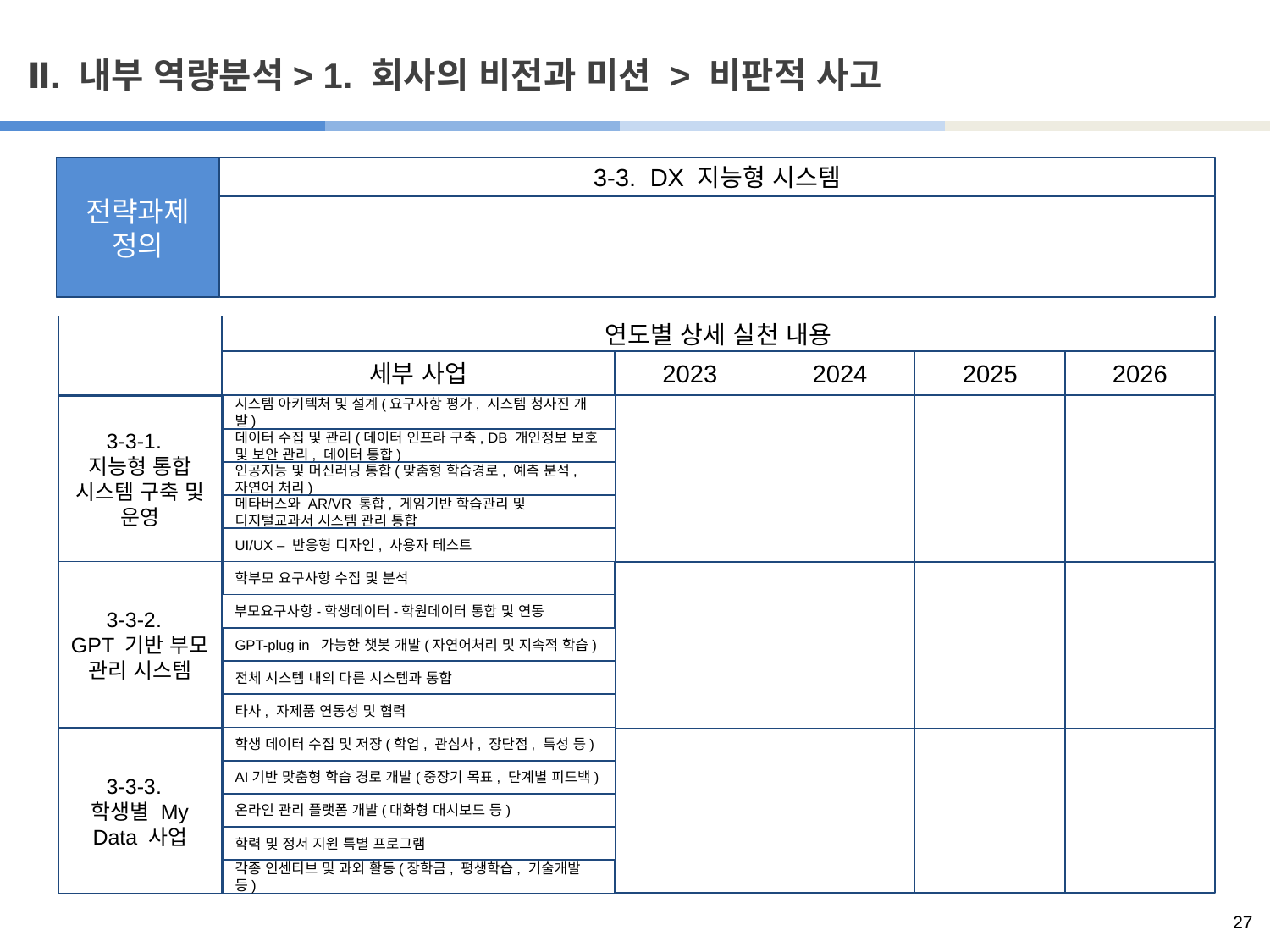

# Ⅱ. 내부 역량분석> 1. 회사의 비전과 미션 > 비판적 사고
3-3.  DX 지능형 시스템
전략과제
정의

연도별 상세 실천 내용
세부 사업
2023
2024
2025
2026

3-3-1.
지능형 통합 시스템 구축 및 운영
시스템 아키텍처 및 설계(요구사항 평가, 시스템 청사진 개발)
데이터 수집 및 관리(데이터 인프라 구축, DB 개인정보 보호 및 보안 관리, 데이터 통합)
인공지능 및 머신러닝 통합(맞춤형 학습경로, 예측 분석, 자연어 처리)
메타버스와 AR/VR 통합, 게임기반 학습관리 및 디지털교과서 시스템 관리 통합
UI/UX – 반응형 디자인, 사용자 테스트
학부모 요구사항 수집 및 분석
3-3-2.
GPT 기반 부모 관리 시스템

부모요구사항-학생데이터-학원데이터 통합 및 연동
GPT-plug in  가능한 챗봇 개발(자연어처리 및 지속적 학습)
전체 시스템 내의 다른 시스템과 통합
타사, 자제품 연동성 및 협력
학생 데이터 수집 및 저장(학업, 관심사, 장단점, 특성 등)
3-3-3.
학생별 My Data 사업

AI기반 맞춤형 학습 경로 개발(중장기 목표, 단계별 피드백)
온라인 관리 플랫폼 개발(대화형 대시보드 등)
학력 및 정서 지원 특별 프로그램
각종 인센티브 및 과외 활동(장학금, 평생학습, 기술개발 등)
27